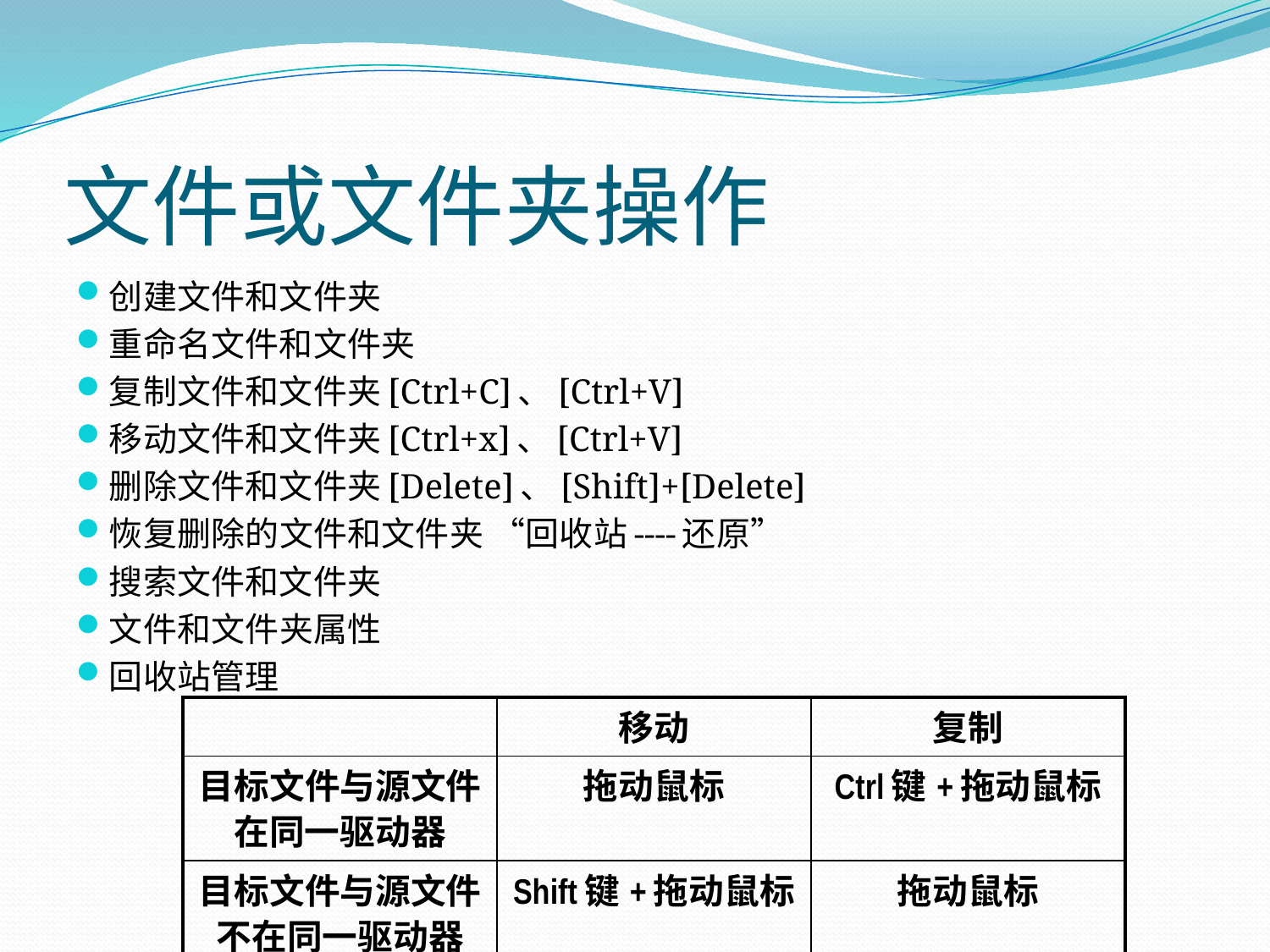

# 文件或文件夹操作
创建文件和文件夹
重命名文件和文件夹
复制文件和文件夹[Ctrl+C]、[Ctrl+V]
移动文件和文件夹[Ctrl+x]、[Ctrl+V]
删除文件和文件夹[Delete]、[Shift]+[Delete]
恢复删除的文件和文件夹 “回收站----还原”
搜索文件和文件夹
文件和文件夹属性
回收站管理

|  | 移动 | 复制 |
| --- | --- | --- |
| 目标文件与源文件在同一驱动器 | 拖动鼠标 | Ctrl键+拖动鼠标 |
| 目标文件与源文件不在同一驱动器 | Shift键+拖动鼠标 | 拖动鼠标 |